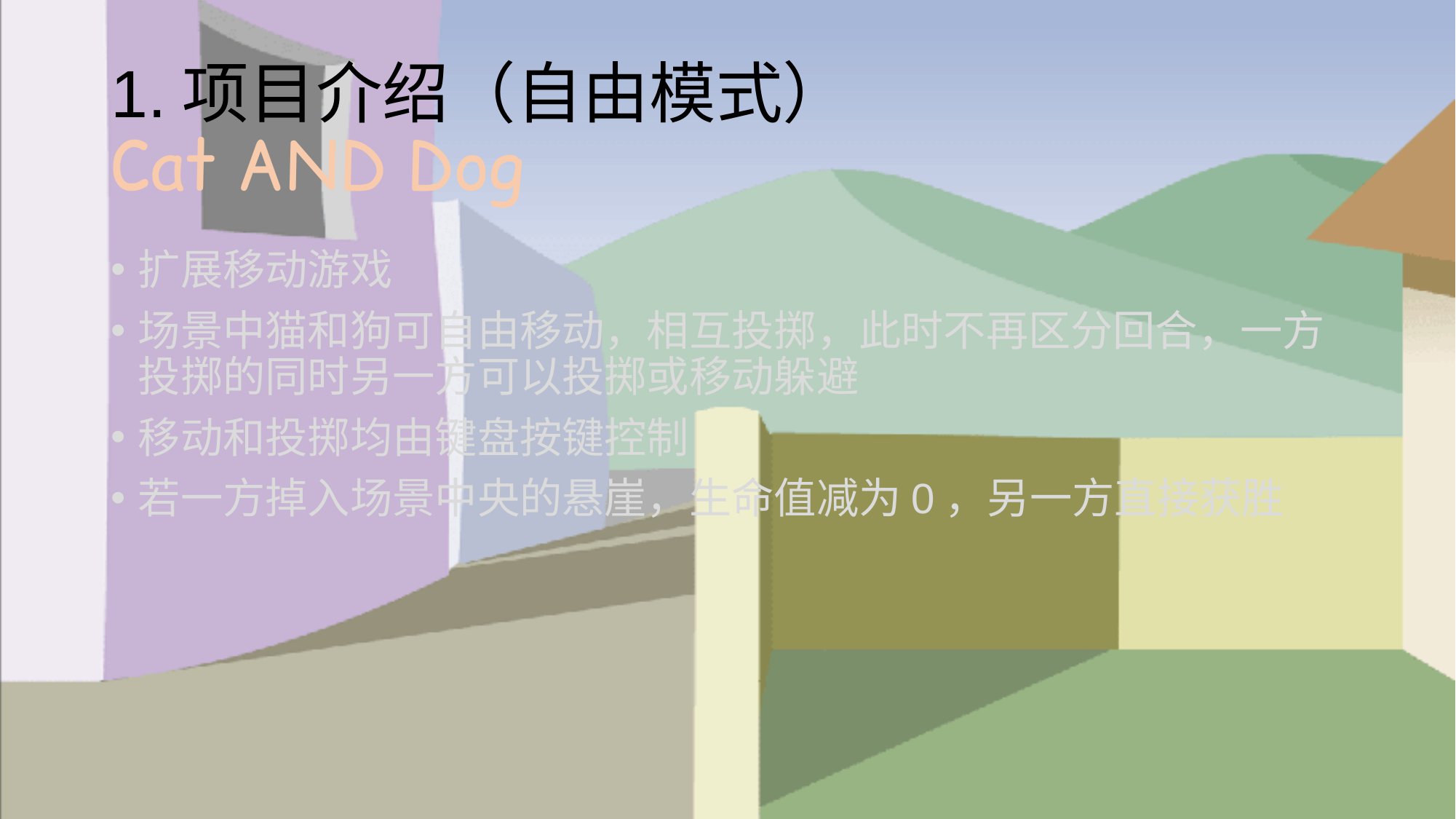

# 1.项目介绍（自由模式） Cat AND Dog
扩展移动游戏
场景中猫和狗可自由移动，相互投掷，此时不再区分回合，一方投掷的同时另一方可以投掷或移动躲避
移动和投掷均由键盘按键控制
若一方掉入场景中央的悬崖，生命值减为0，另一方直接获胜